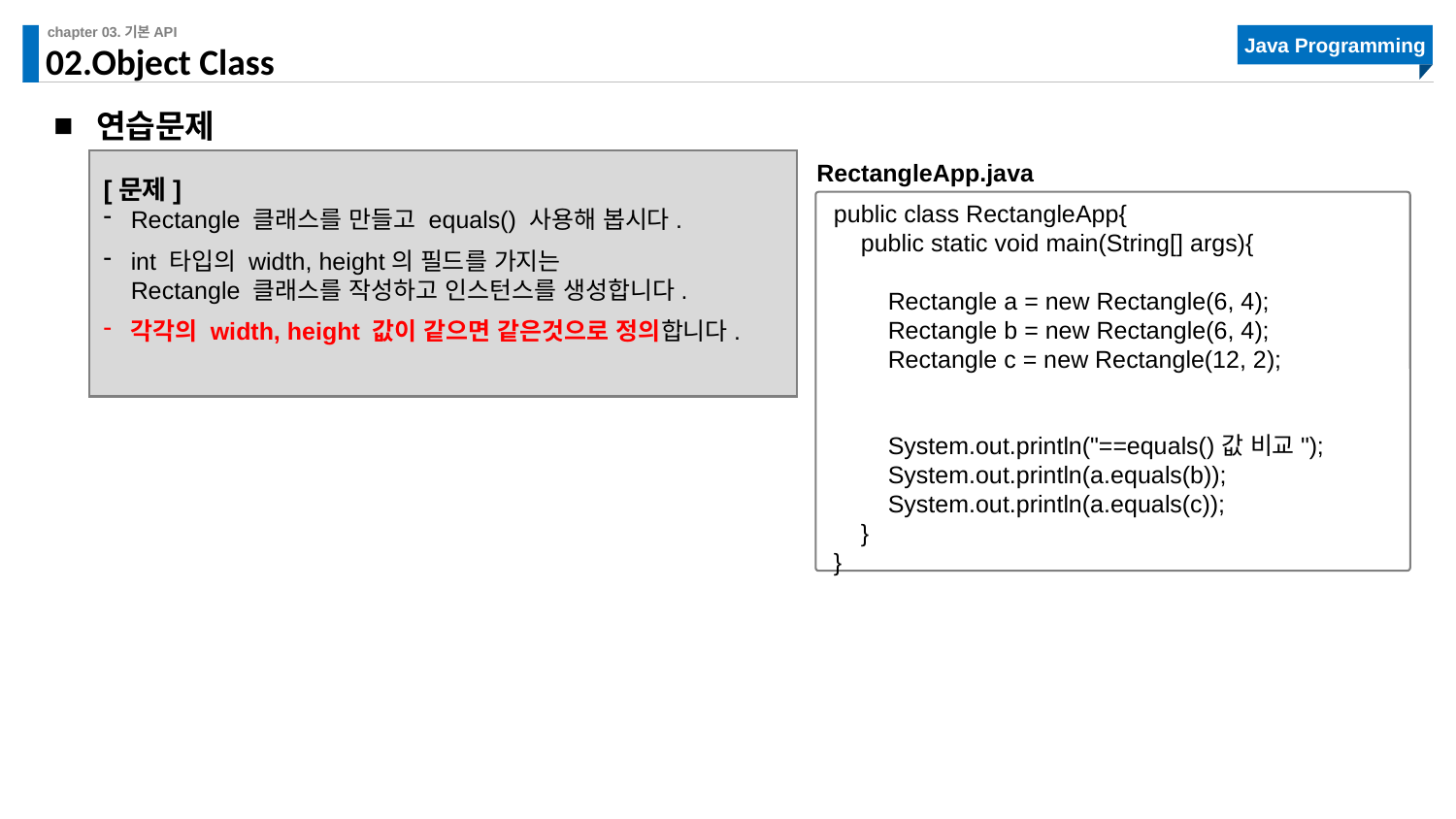

# 02.Object Class
연습문제
[문제]
Rectangle 클래스를 만들고 equals() 사용해 봅시다.
int 타입의 width, height의 필드를 가지는
Rectangle 클래스를 작성하고 인스턴스를 생성합니다.
각각의 width, height 값이 같으면 같은것으로 정의합니다.
RectangleApp.java
public class RectangleApp{
    public static void main(String[] args){

        Rectangle a = new Rectangle(6, 4);
        Rectangle b = new Rectangle(6, 4);
        Rectangle c = new Rectangle(12, 2);

        System.out.println("==equals()값 비교");
        System.out.println(a.equals(b));
        System.out.println(a.equals(c));
    }
}